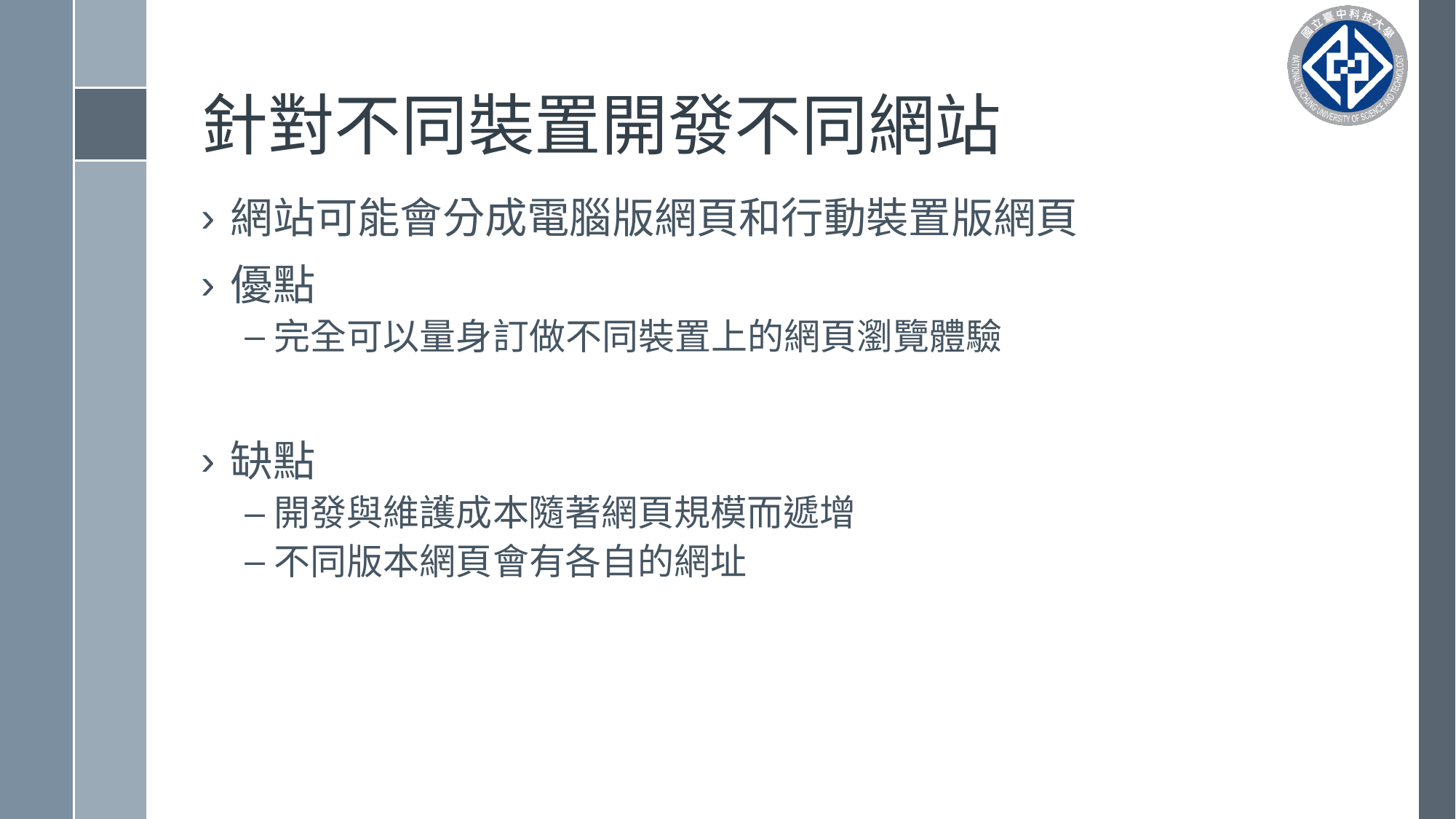

# 針對不同裝置開發不同網站
網站可能會分成電腦版網頁和行動裝置版網頁
優點
完全可以量身訂做不同裝置上的網頁瀏覽體驗

缺點
開發與維護成本隨著網頁規模而遞增
不同版本網頁會有各自的網址